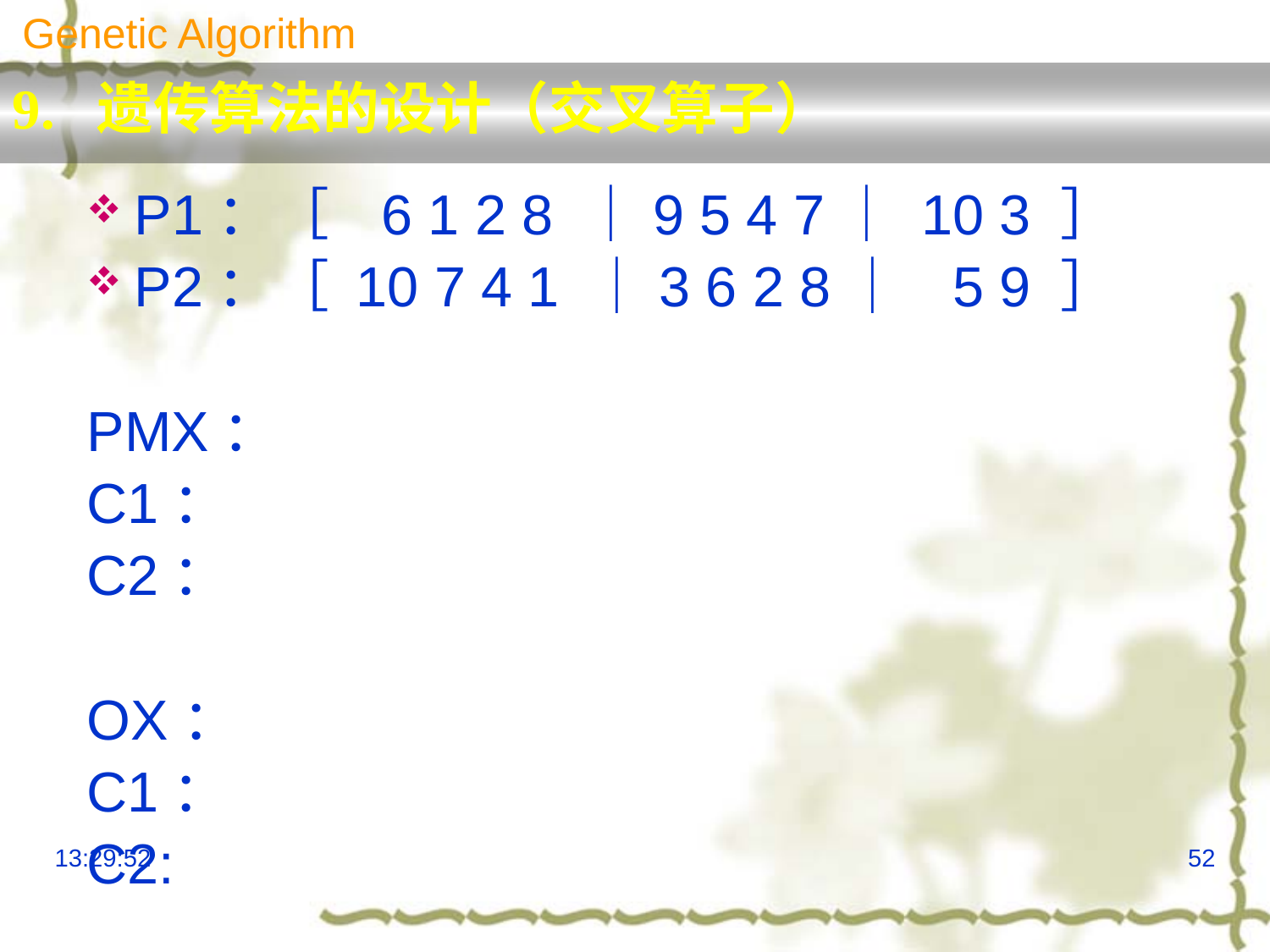

Genetic Algorithm
9.  遗传算法的设计（交叉算子）
P1：［   6 1 2 8 ｜9 5 4 7｜ 10 3 ］
P2：［ 10 7 4 1 ｜3 6 2 8｜   5 9 ］

PMX：
C1：
C2：

OX：
C1：
C2:
13:29:52
52